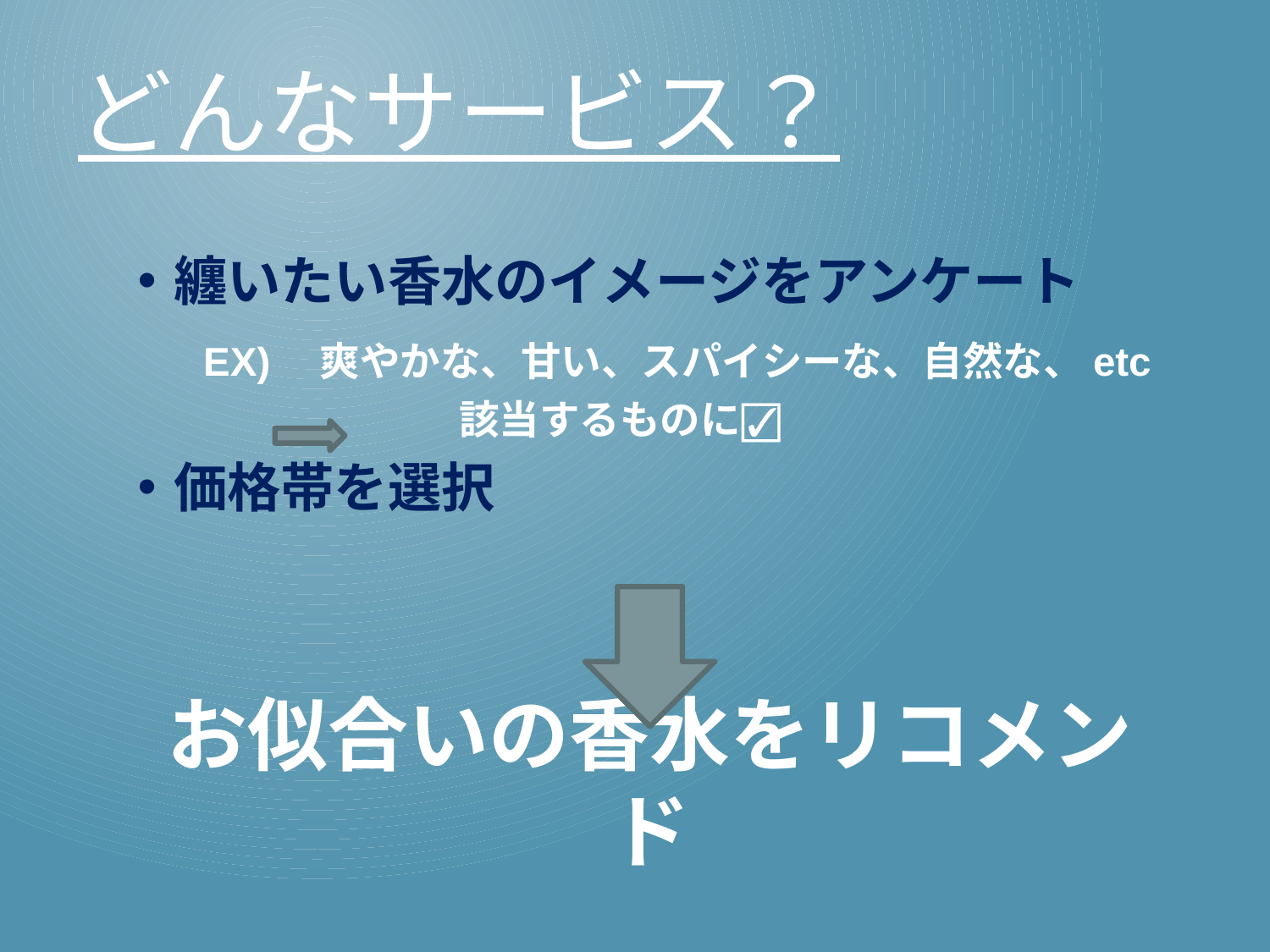

# どんなサービス？

纏いたい香水のイメージをアンケート
　EX)　爽やかな、甘い、スパイシーな、自然な、etc
　　　　　　　　該当するものに☑
価格帯を選択

お似合いの香水をリコメンド